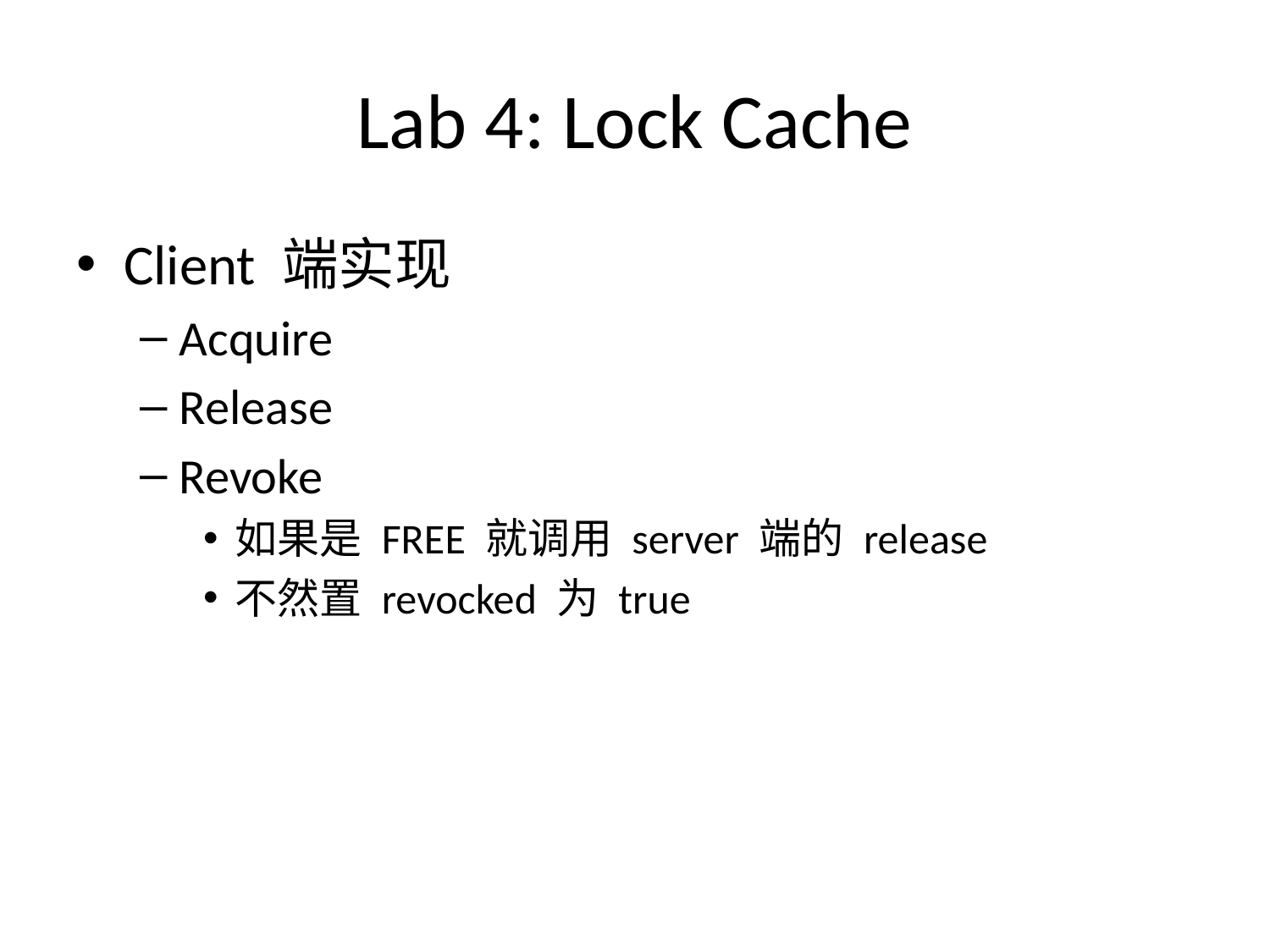

# Lab 4: Lock Cache
Client 端实现
Acquire
Release
Revoke
如果是 FREE 就调用 server 端的 release
不然置 revocked 为 true